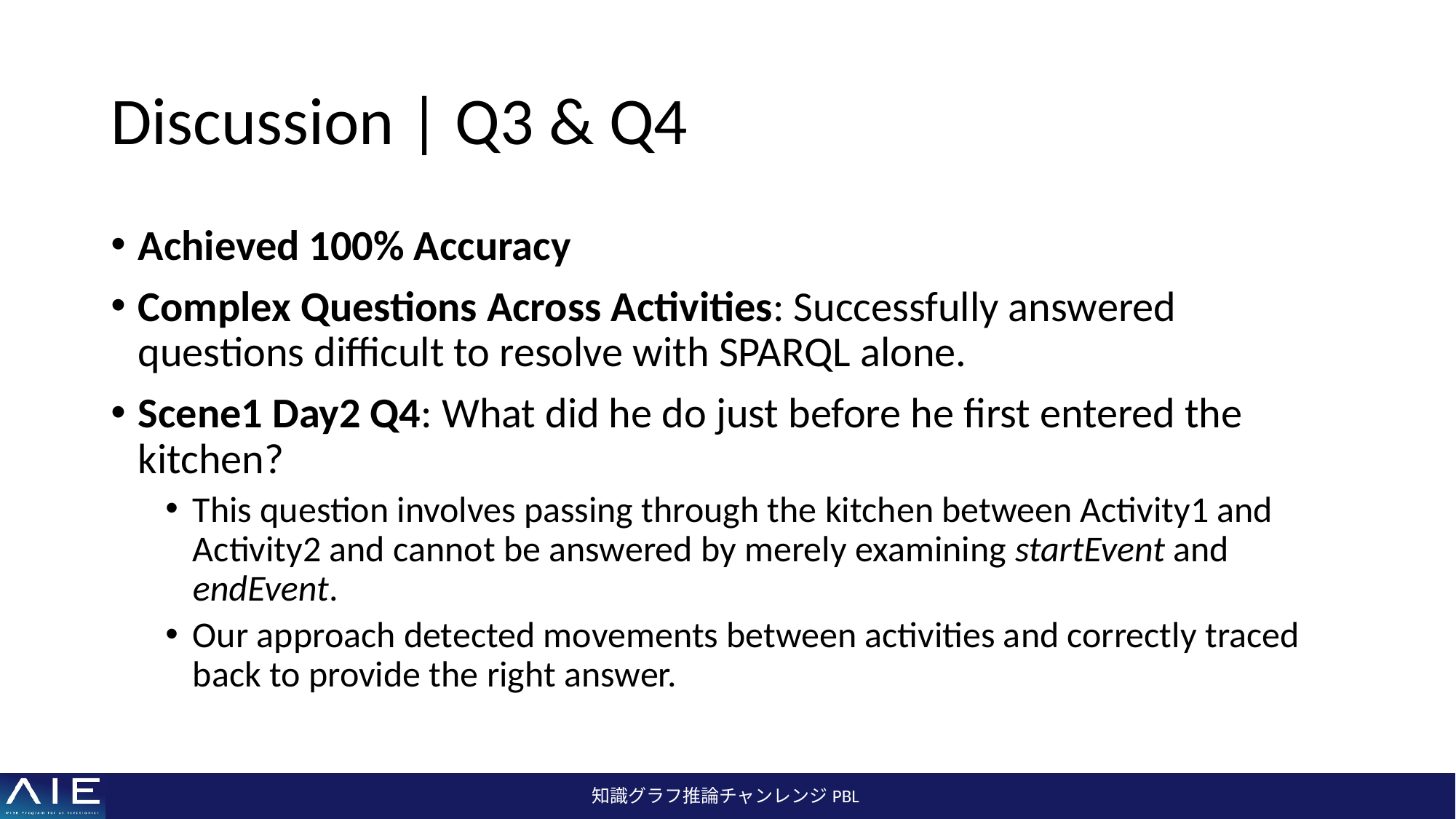

# Discussion | Q3 & Q4
Achieved 100% Accuracy
Complex Questions Across Activities: Successfully answered questions difficult to resolve with SPARQL alone.
Scene1 Day2 Q4: What did he do just before he first entered the kitchen?
This question involves passing through the kitchen between Activity1 and Activity2 and cannot be answered by merely examining startEvent and endEvent.
Our approach detected movements between activities and correctly traced back to provide the right answer.
知識グラフ推論チャンレンジPBL